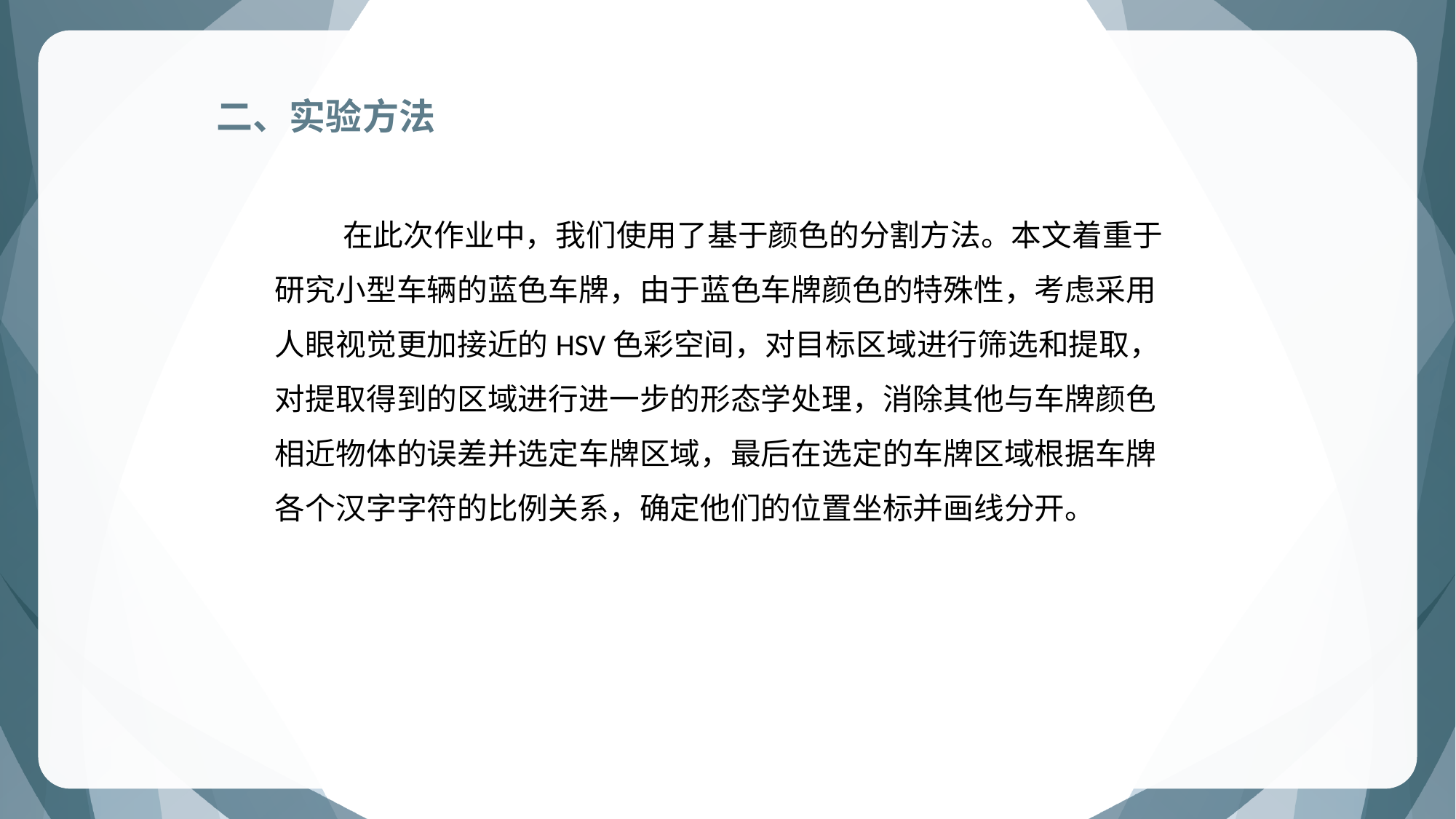

二、实验方法
         在此次作业中，我们使用了基于颜色的分割方法。本文着重于研究小型车辆的蓝色车牌，由于蓝色车牌颜色的特殊性，考虑采用人眼视觉更加接近的HSV色彩空间，对目标区域进行筛选和提取，对提取得到的区域进行进一步的形态学处理，消除其他与车牌颜色相近物体的误差并选定车牌区域，最后在选定的车牌区域根据车牌各个汉字字符的比例关系，确定他们的位置坐标并画线分开。